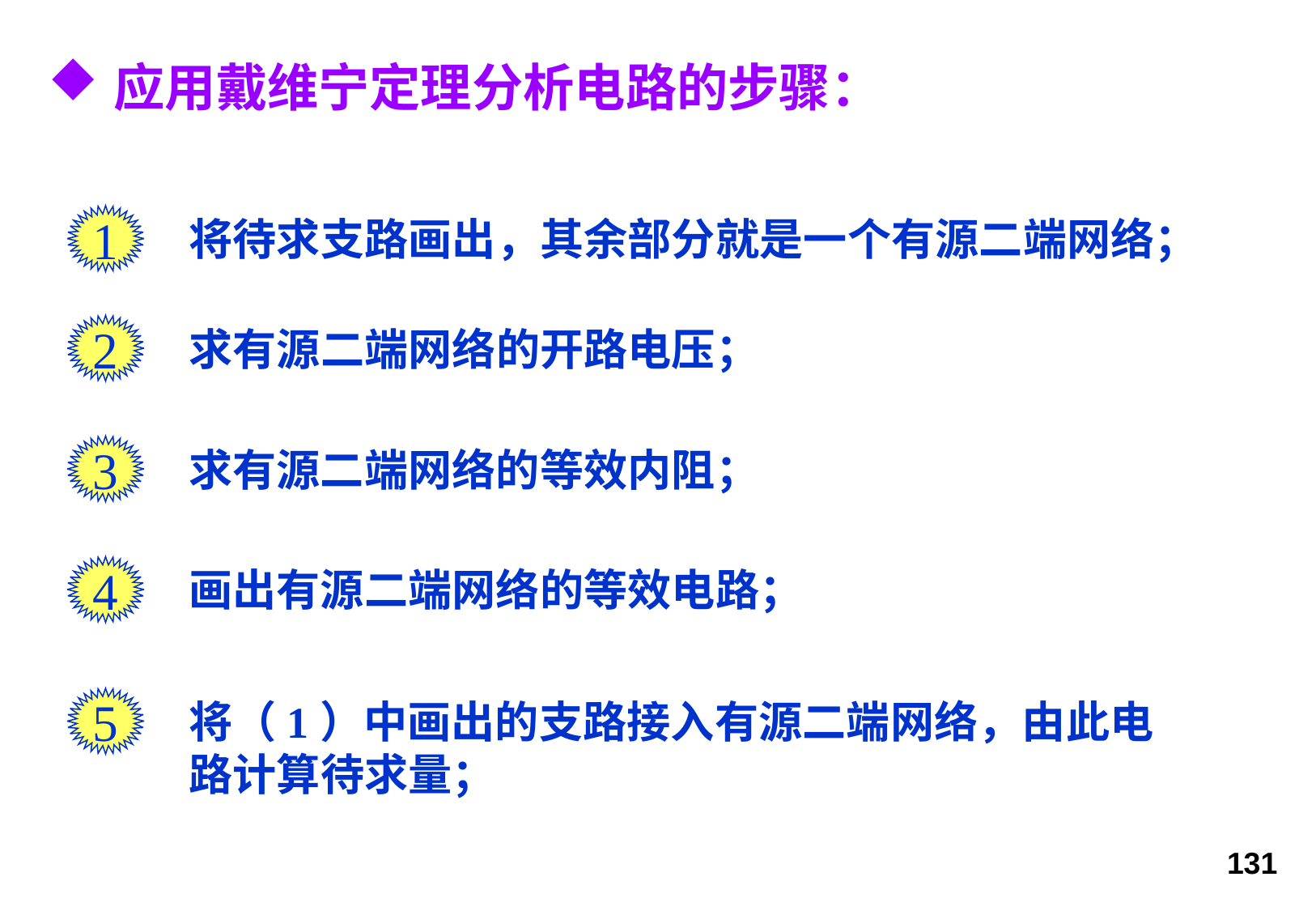

应用戴维宁定理分析电路的步骤：
1
将待求支路画出，其余部分就是一个有源二端网络；
2
求有源二端网络的开路电压；
3
求有源二端网络的等效内阻；
4
画出有源二端网络的等效电路；
5
将（1）中画出的支路接入有源二端网络，由此电路计算待求量；